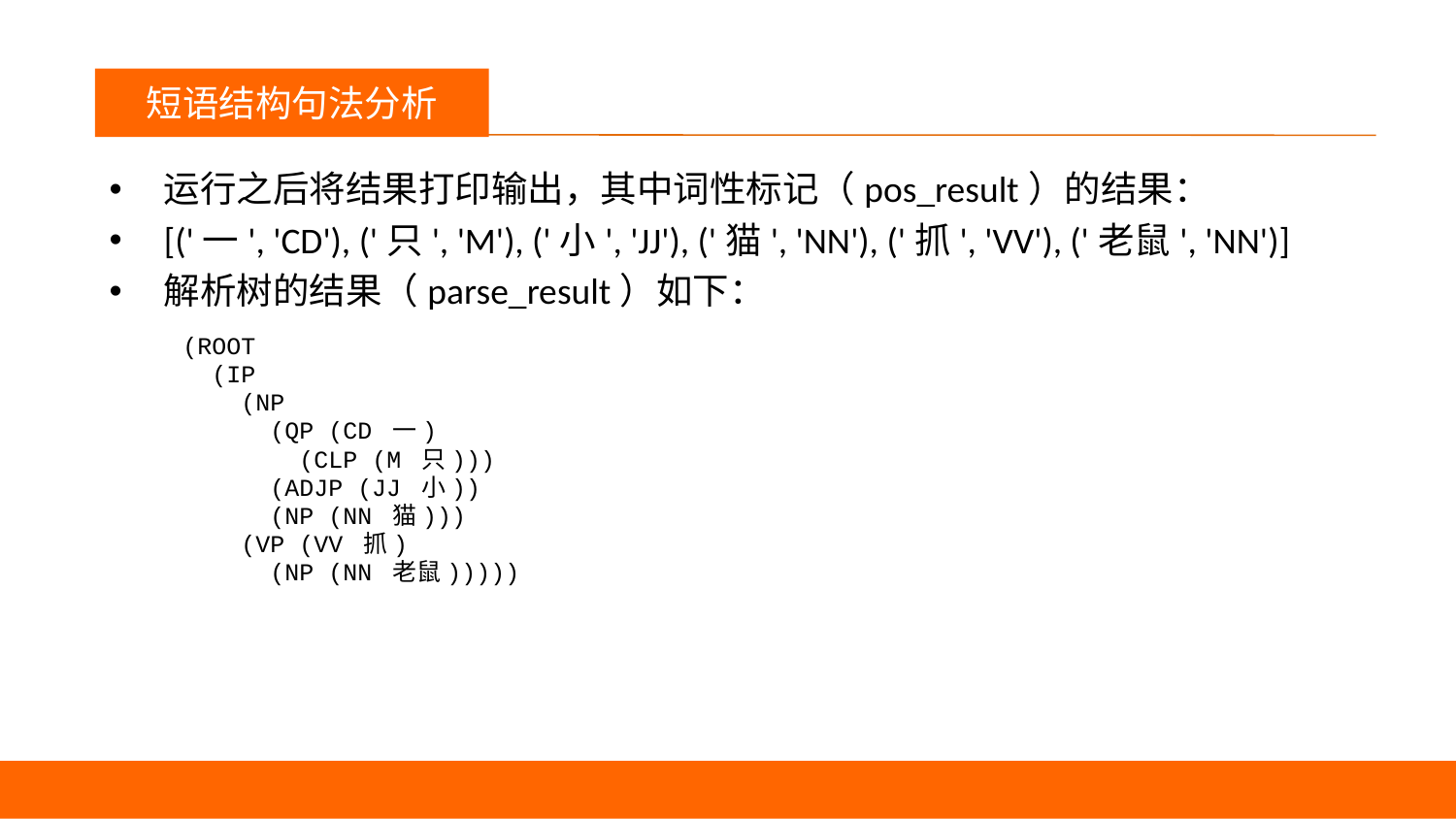

议程
短语结构句法分析

运行之后将结果打印输出，其中词性标记（pos_result）的结果：
[('一', 'CD'), ('只', 'M'), ('小', 'JJ'), ('猫', 'NN'), ('抓', 'VV'), ('老鼠', 'NN')]
解析树的结果（parse_result）如下：

(ROOT
  (IP
    (NP
      (QP (CD 一)
        (CLP (M 只)))
      (ADJP (JJ 小))
      (NP (NN 猫)))
    (VP (VV 抓)
      (NP (NN 老鼠)))))